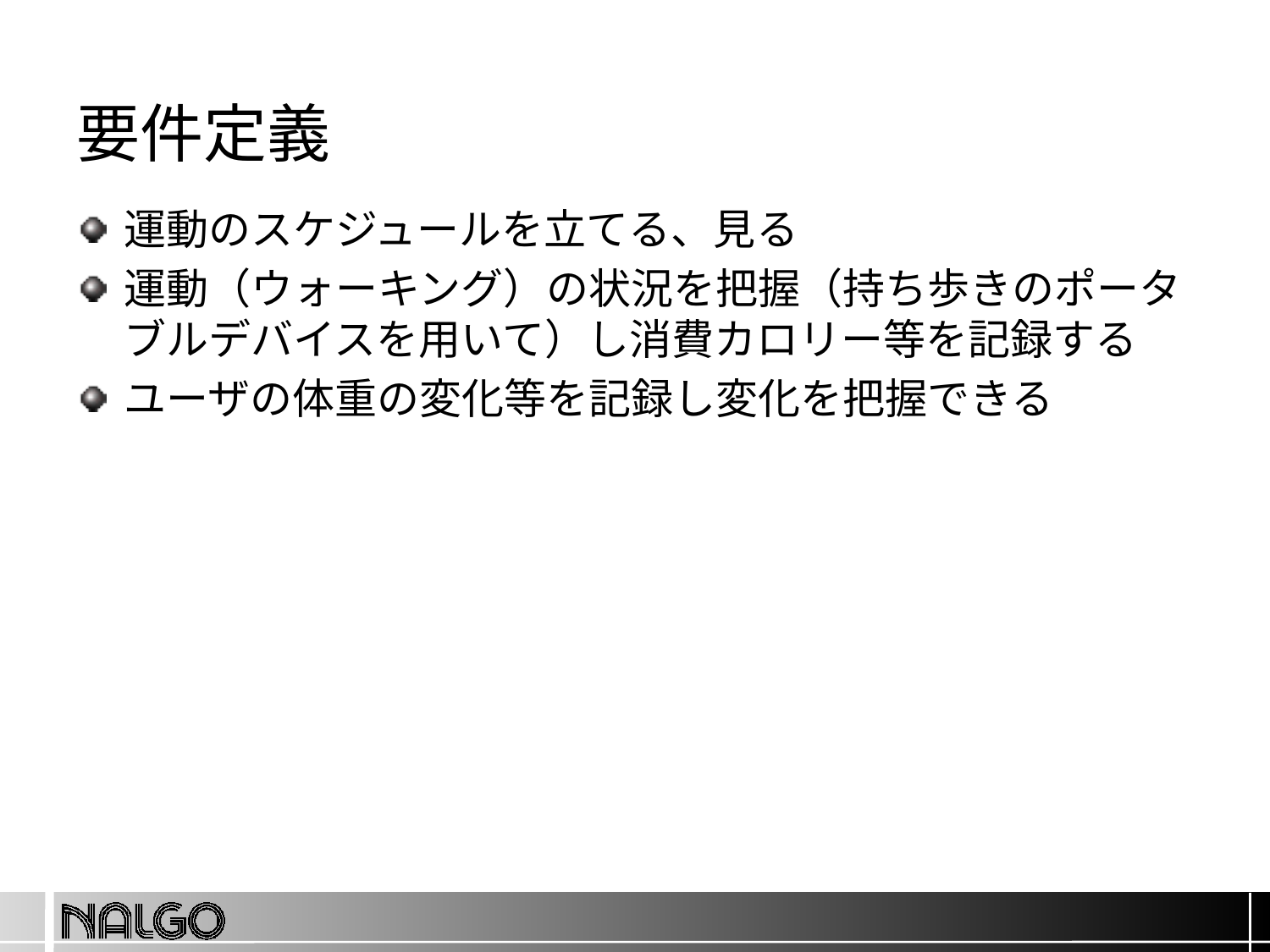

# 要件定義
運動のスケジュールを立てる、見る
運動（ウォーキング）の状況を把握（持ち歩きのポータブルデバイスを用いて）し消費カロリー等を記録する
ユーザの体重の変化等を記録し変化を把握できる